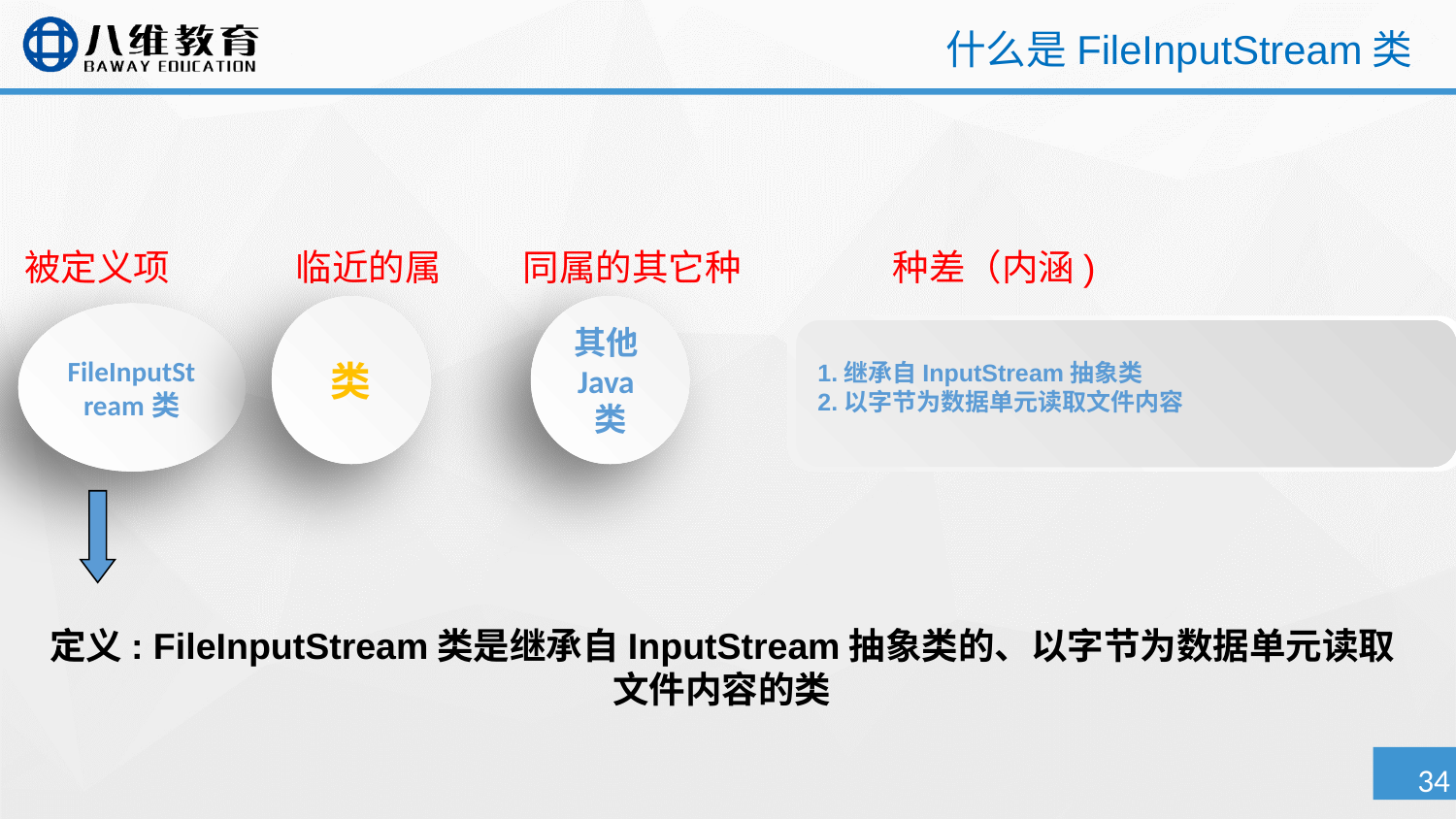

# 什么是FileInputStream类
被定义项
临近的属
同属的其它种
种差（内涵)
类
其他Java类
FileInputStream类

1.继承自InputStream抽象类
2.以字节为数据单元读取文件内容

定义: FileInputStream类是继承自InputStream抽象类的、以字节为数据单元读取文件内容的类